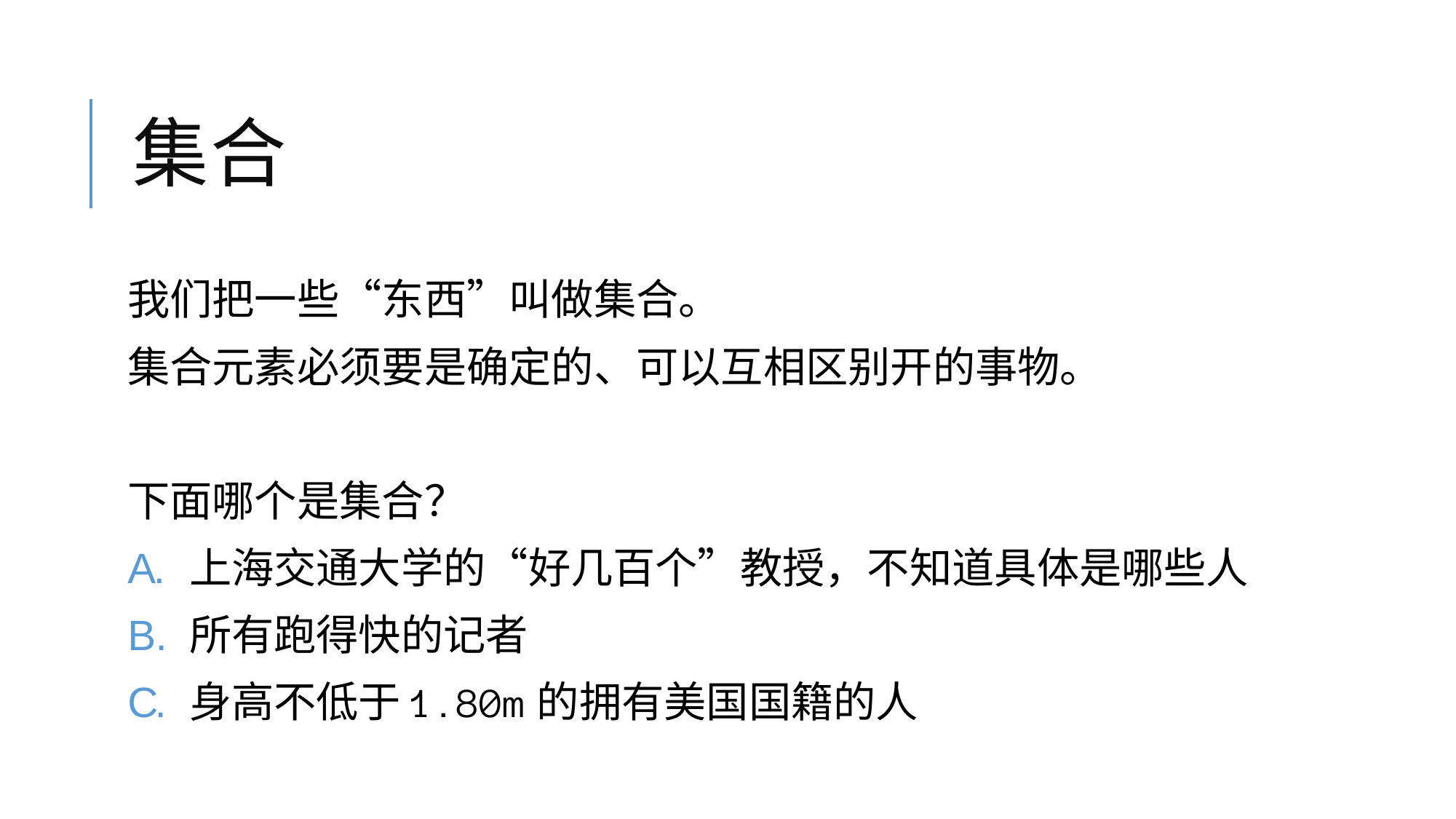

# 集合
我们把一些“东西”叫做集合。
集合元素必须要是确定的、可以互相区别开的事物。

下面哪个是集合？
上海交通大学的“好几百个”教授，不知道具体是哪些人
所有跑得快的记者
身高不低于1.80m的拥有美国国籍的人